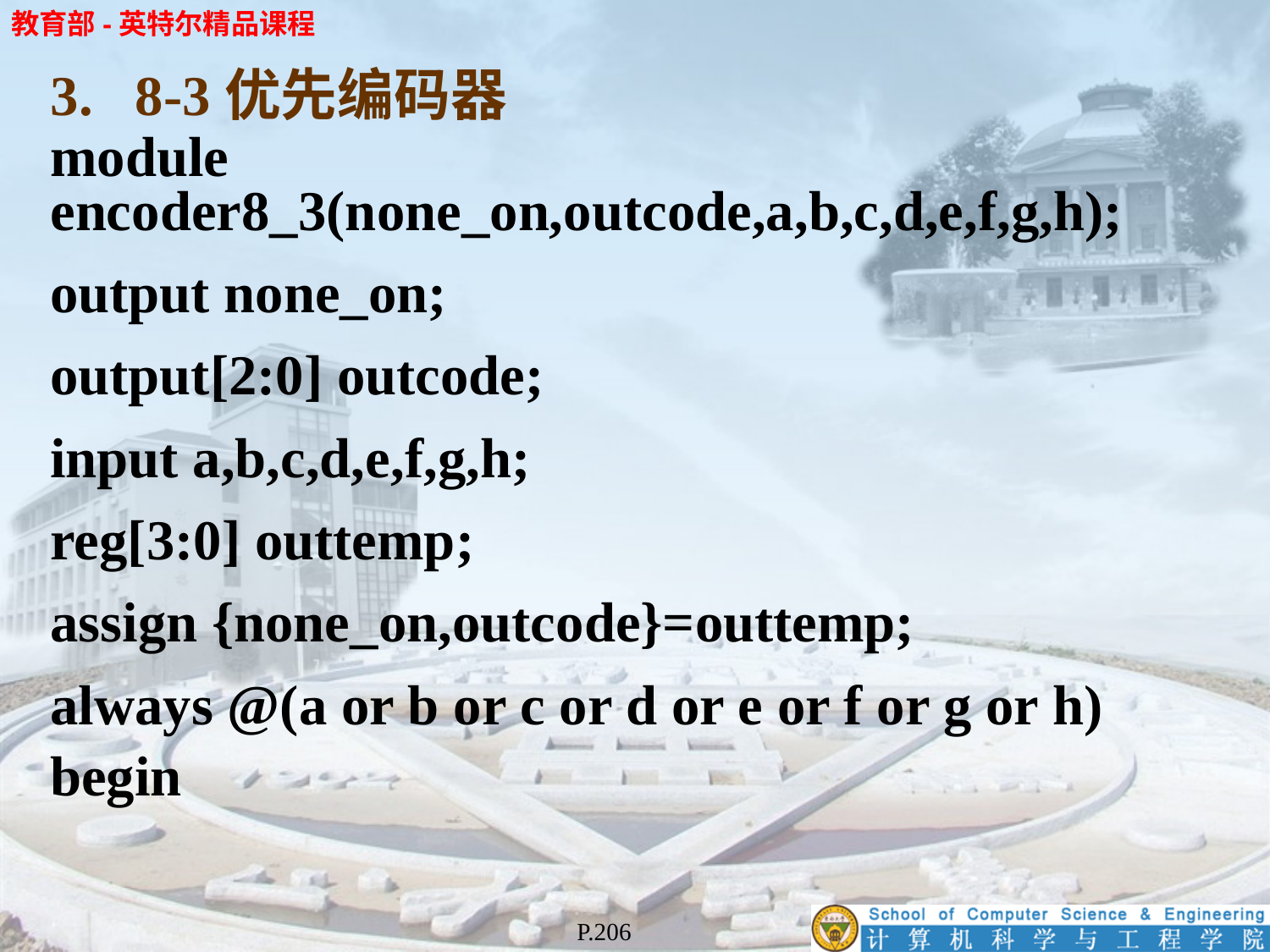

3.   8-3优先编码器
module encoder8_3(none_on,outcode,a,b,c,d,e,f,g,h);
output none_on;
output[2:0] outcode;
input a,b,c,d,e,f,g,h;
reg[3:0] outtemp;
assign {none_on,outcode}=outtemp;
always @(a or b or c or d or e or f or g or h)
begin
P.206